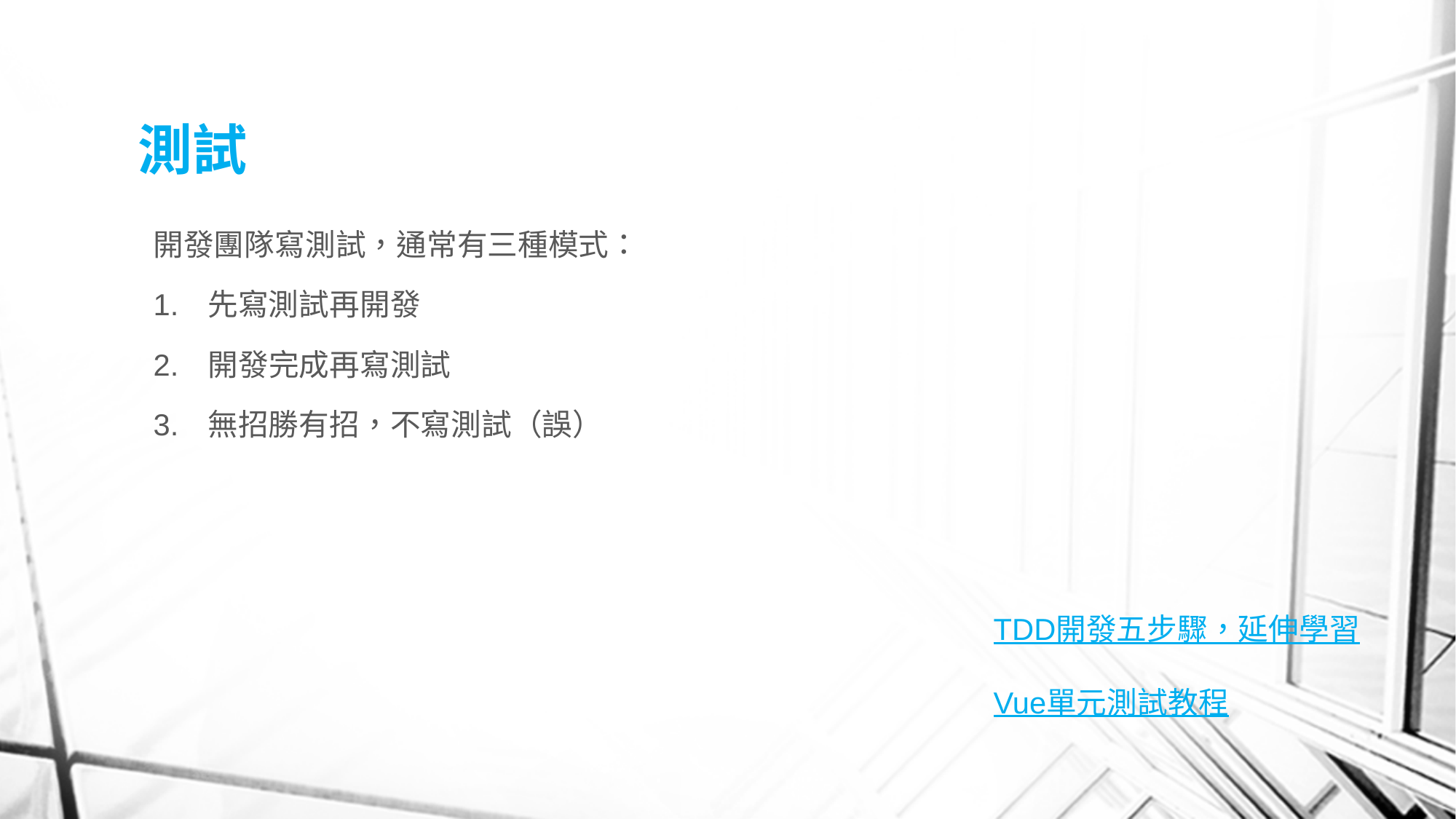

# 測試
開發團隊寫測試，通常有三種模式：
先寫測試再開發
開發完成再寫測試
無招勝有招，不寫測試（誤）
TDD開發五步驟，延伸學習

Vue單元測試教程